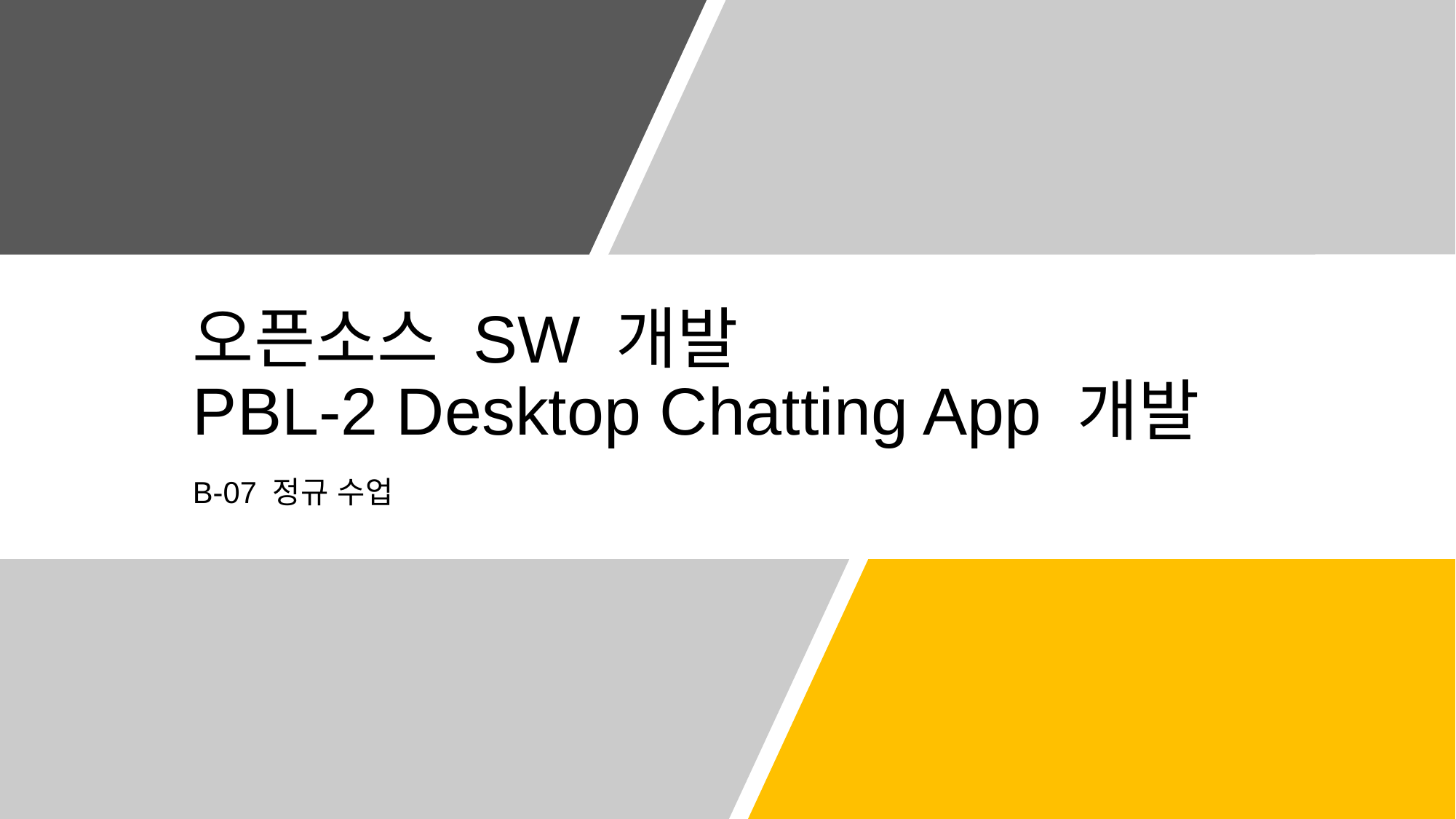

# 오픈소스 SW 개발 PBL-2 Desktop Chatting App 개발
B-07 정규 수업